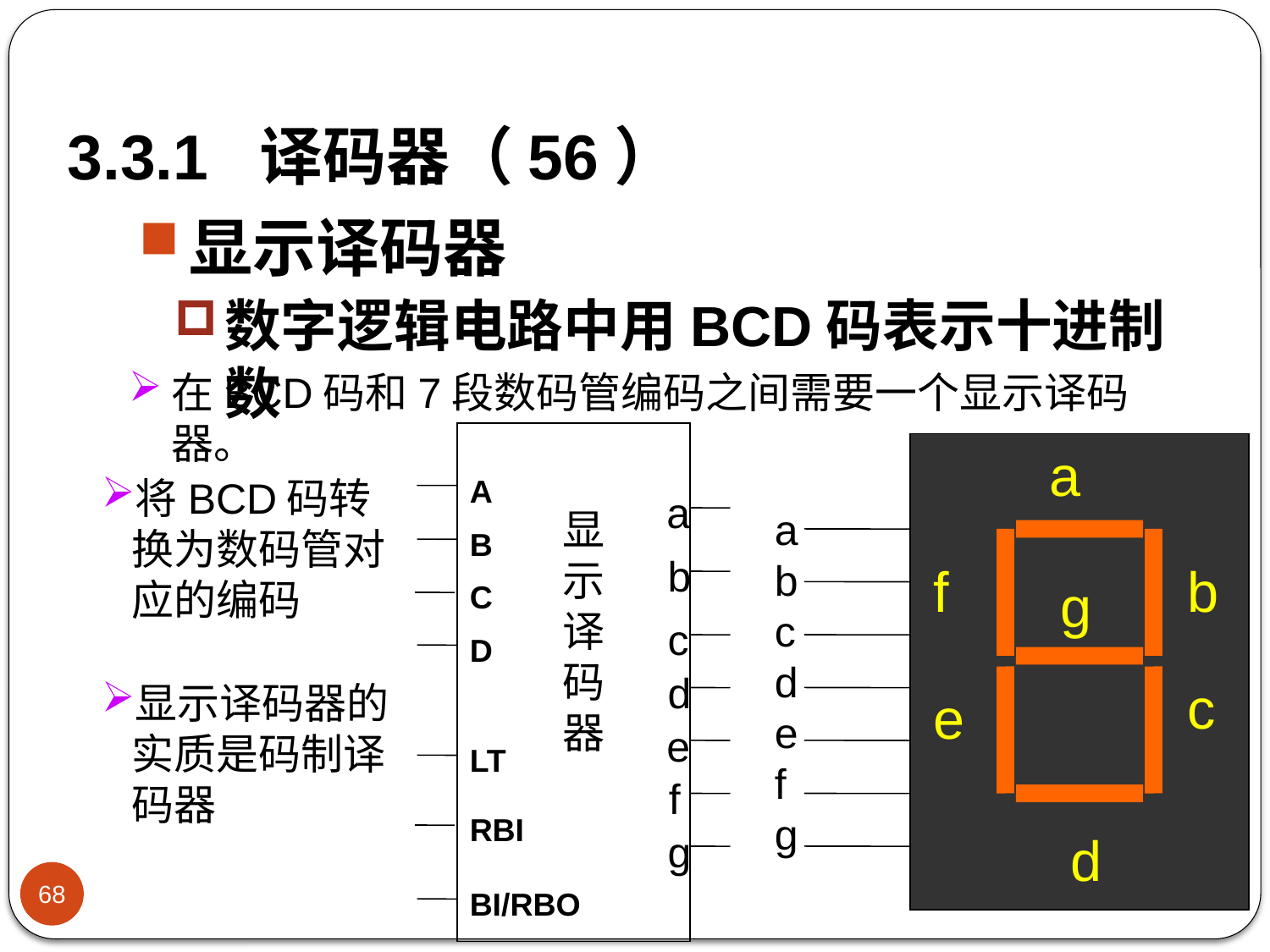

# 3.3.1  译码器（56）
显示译码器
数字逻辑电路中用BCD码表示十进制数
在BCD码和7段数码管编码之间需要一个显示译码器。

A

a

B

b
C

c
D

d

e
LT

f

RBI

g

BI/RBO

显示译码器

a
a
b
c
d
e
f
g

f
b
g
c
e
d
将BCD码转换为数码管对应的编码
显示译码器的实质是码制译码器
68